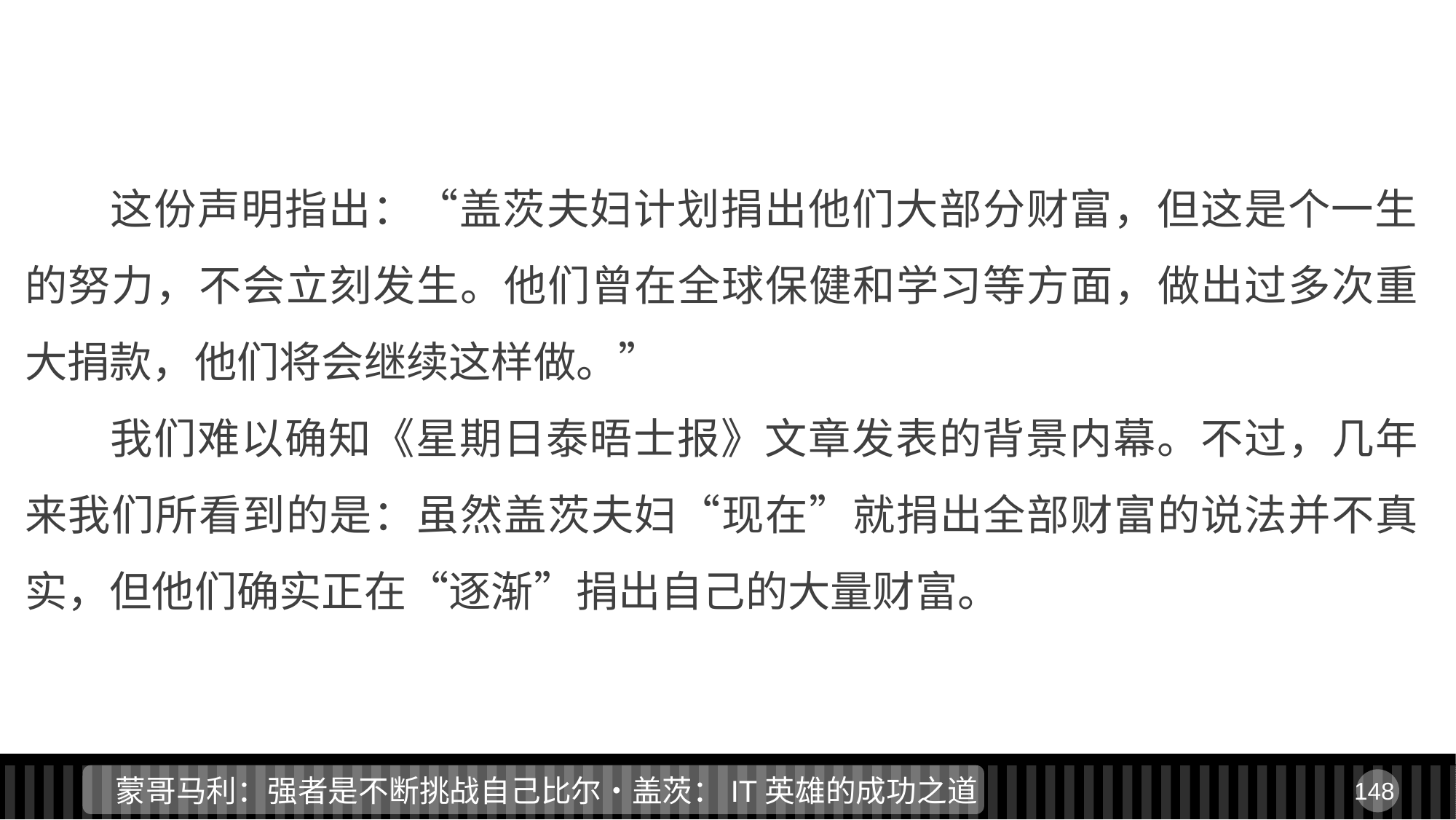

这份声明指出：“盖茨夫妇计划捐出他们大部分财富，但这是个一生的努力，不会立刻发生。他们曾在全球保健和学习等方面，做出过多次重大捐款，他们将会继续这样做。”
我们难以确知《星期日泰晤士报》文章发表的背景内幕。不过，几年来我们所看到的是：虽然盖茨夫妇“现在”就捐出全部财富的说法并不真实，但他们确实正在“逐渐”捐出自己的大量财富。